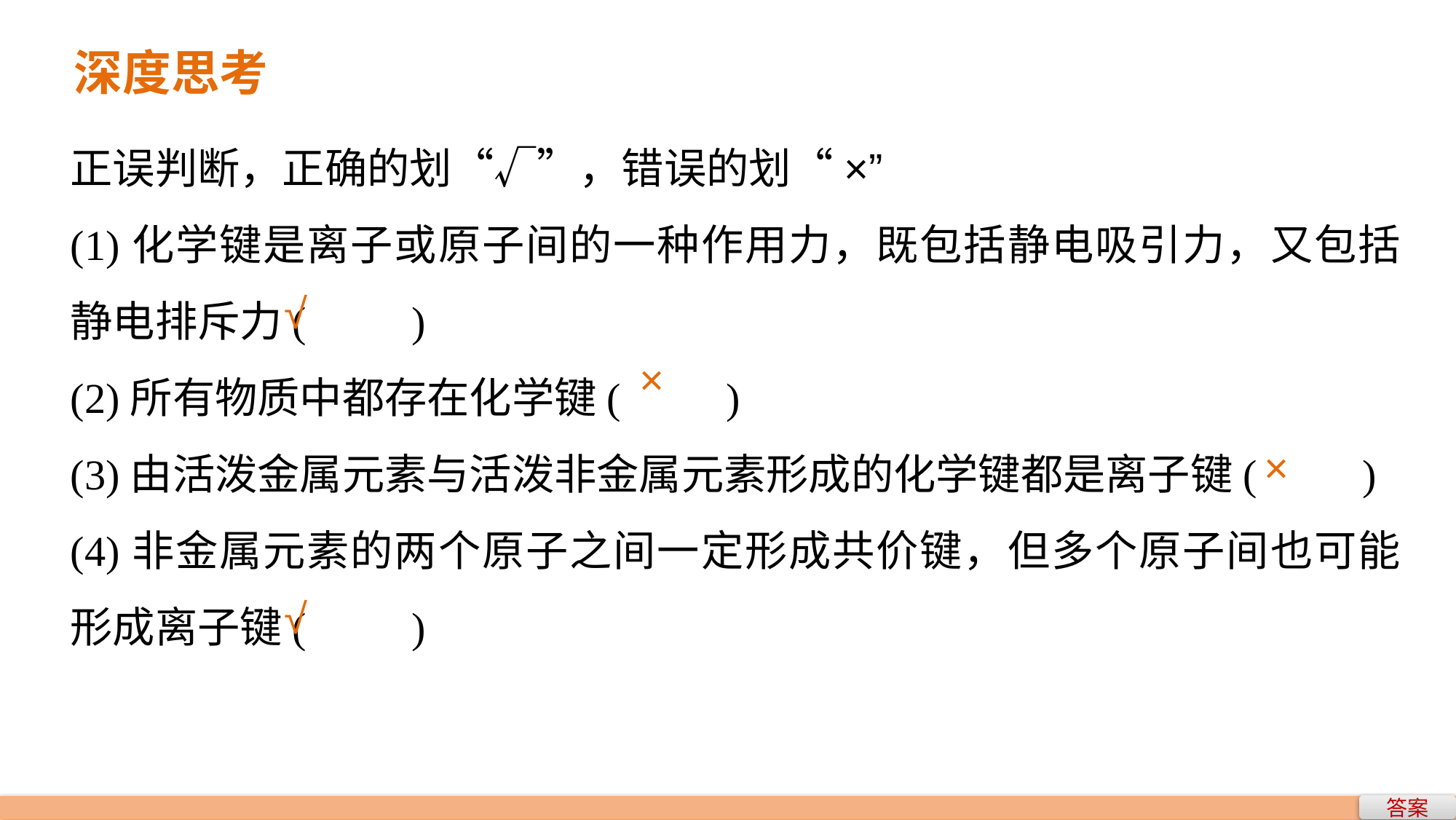

深度思考
正误判断，正确的划“√”，错误的划“×”
(1)化学键是离子或原子间的一种作用力，既包括静电吸引力，又包括静电排斥力(　　)
(2)所有物质中都存在化学键(　　)
(3)由活泼金属元素与活泼非金属元素形成的化学键都是离子键(　　)
(4)非金属元素的两个原子之间一定形成共价键，但多个原子间也可能形成离子键(　　)
√
×
×
√
答案